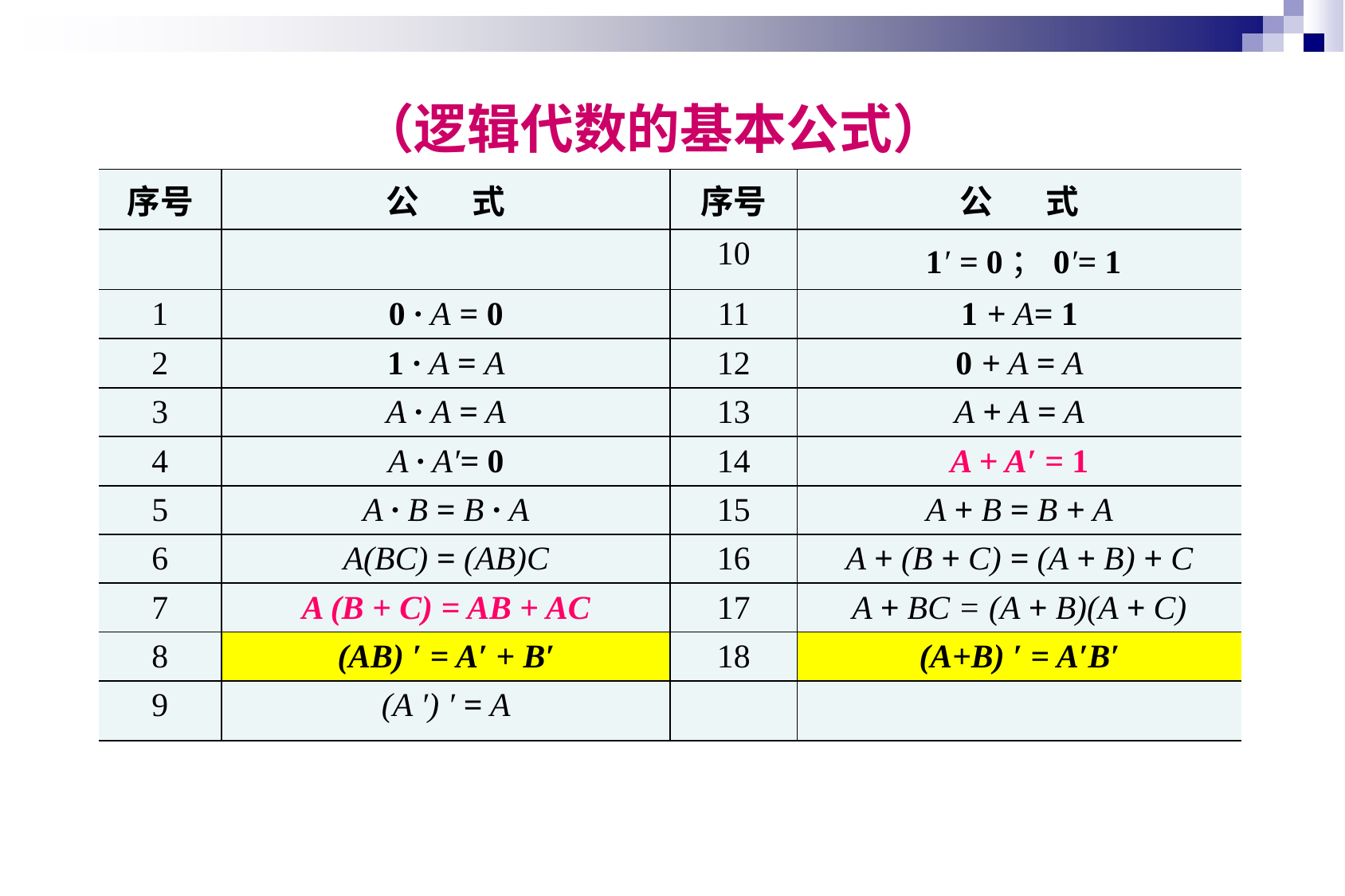

（逻辑代数的基本公式）
| 序号 | 公 式 | 序号 | 公 式 |
| --- | --- | --- | --- |
|  |  | 10 | 1′ = 0；0′= 1 |
| 1 | 0 · A = 0 | 11 | 1 + A= 1 |
| 2 | 1 · A = A | 12 | 0 + A = A |
| 3 | A · A = A | 13 | A + A = A |
| 4 | A · A′= 0 | 14 | A + A′ = 1 |
| 5 | A · B = B · A | 15 | A + B = B + A |
| 6 | A(BC) = (AB)C | 16 | A + (B + C) = (A + B) + C |
| 7 | A (B + C) = AB + AC | 17 | A + BC = (A + B)(A + C) |
| 8 | (AB) ′ = A′ + B′ | 18 | (A+B) ′ = A′B′ |
| 9 | (A ′) ′ = A |  |  |